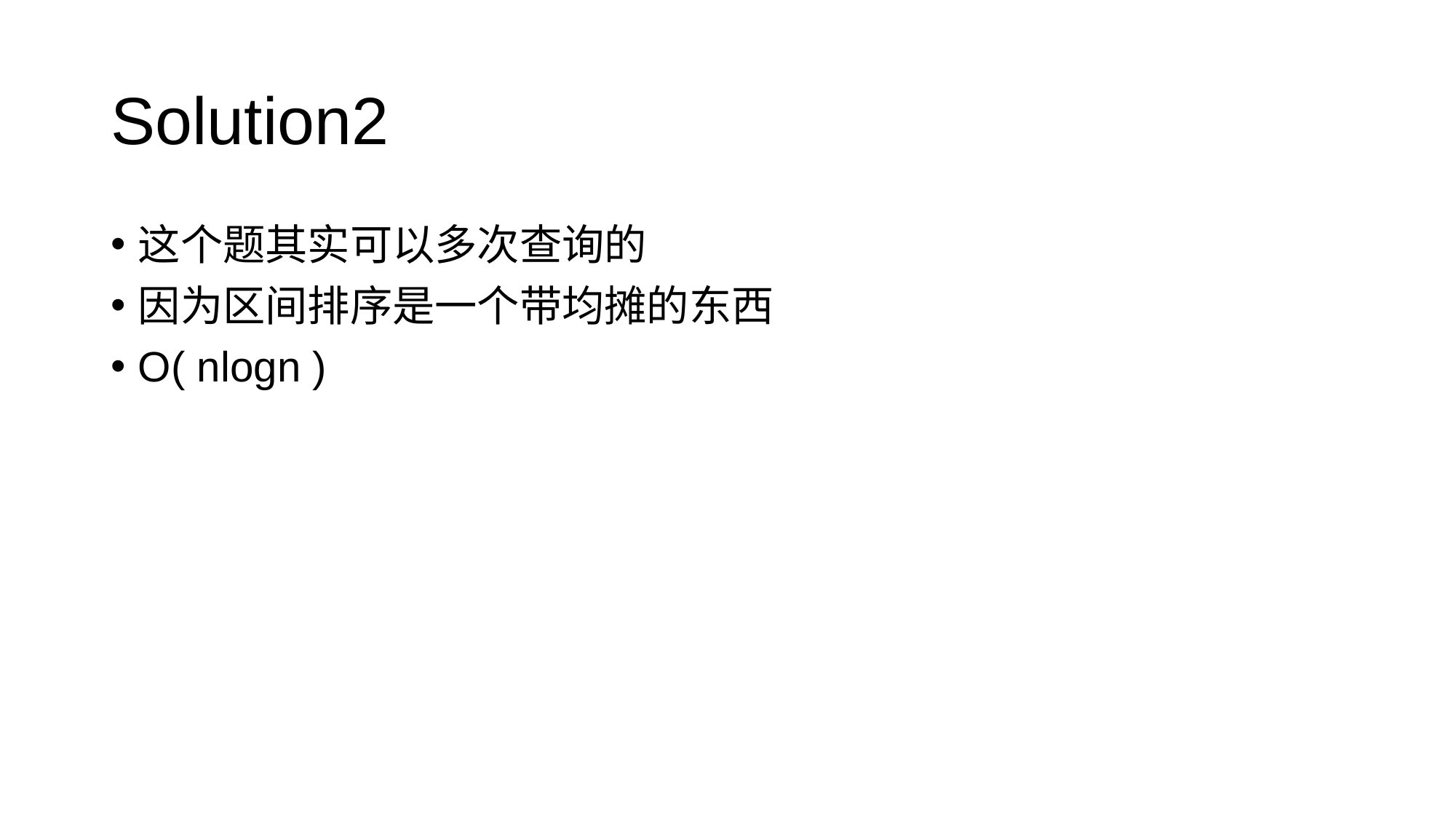

# Solution2
这个题其实可以多次查询的
因为区间排序是一个带均摊的东西
O( nlogn )